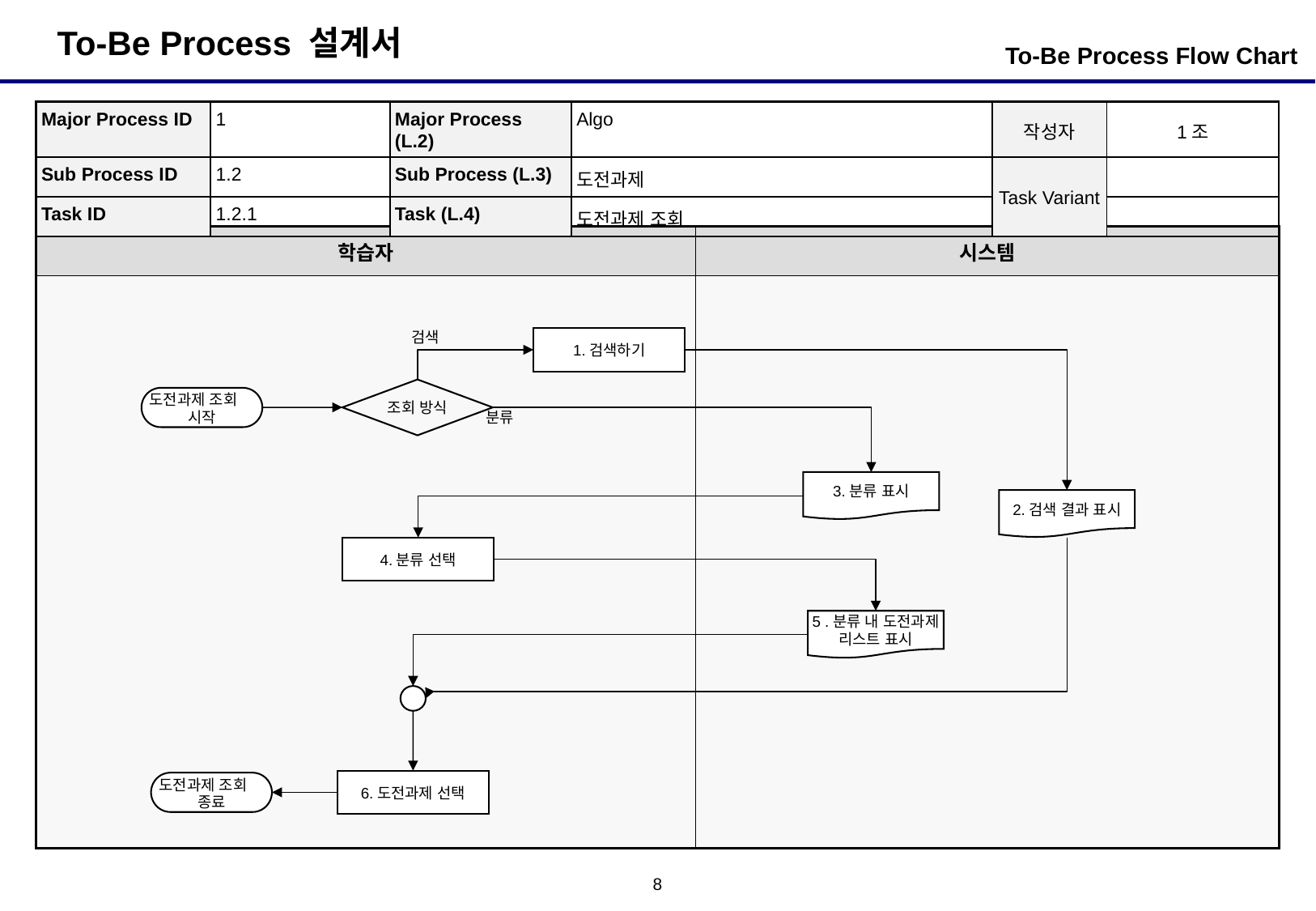

To-Be Process Flow Chart
| Major Process ID | 1 | Major Process (L.2) | Algo | 작성자 | 1조 |
| --- | --- | --- | --- | --- | --- |
| Sub Process ID | 1.2 | Sub Process (L.3) | 도전과제 | Task Variant |  |
| Task ID | 1.2.1 | Task (L.4) | 도전과제 조회 |  |  |
| 학습자 | 시스템 |
| --- | --- |
|  |  |
검색
1.검색하기
조회 방식
도전과제 조회
시작
분류
3.분류 표시
2.검색 결과 표시
4.분류 선택
5 .분류 내 도전과제
리스트 표시

6.도전과제 선택
도전과제 조회
종료